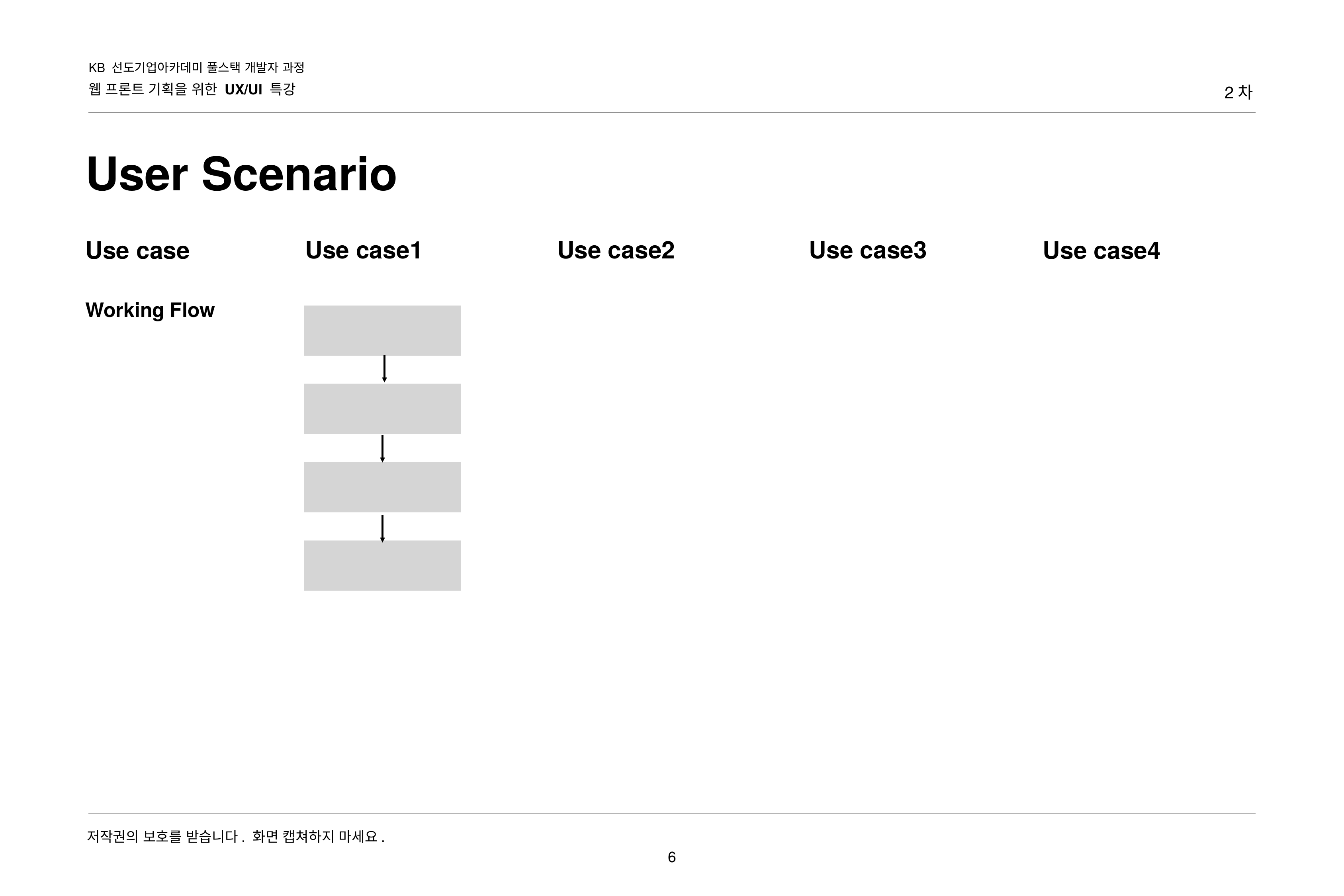

KB 선도기업아카데미 풀스택 개발자 과정
웹 프론트 기획을 위한 UX/UI 특강
2차

User Scenario
Use case1
Use case2
Use case3
Use case
Use case4
Working Flow

저작권의 보호를 받습니다. 화면 캡쳐하지 마세요.
6